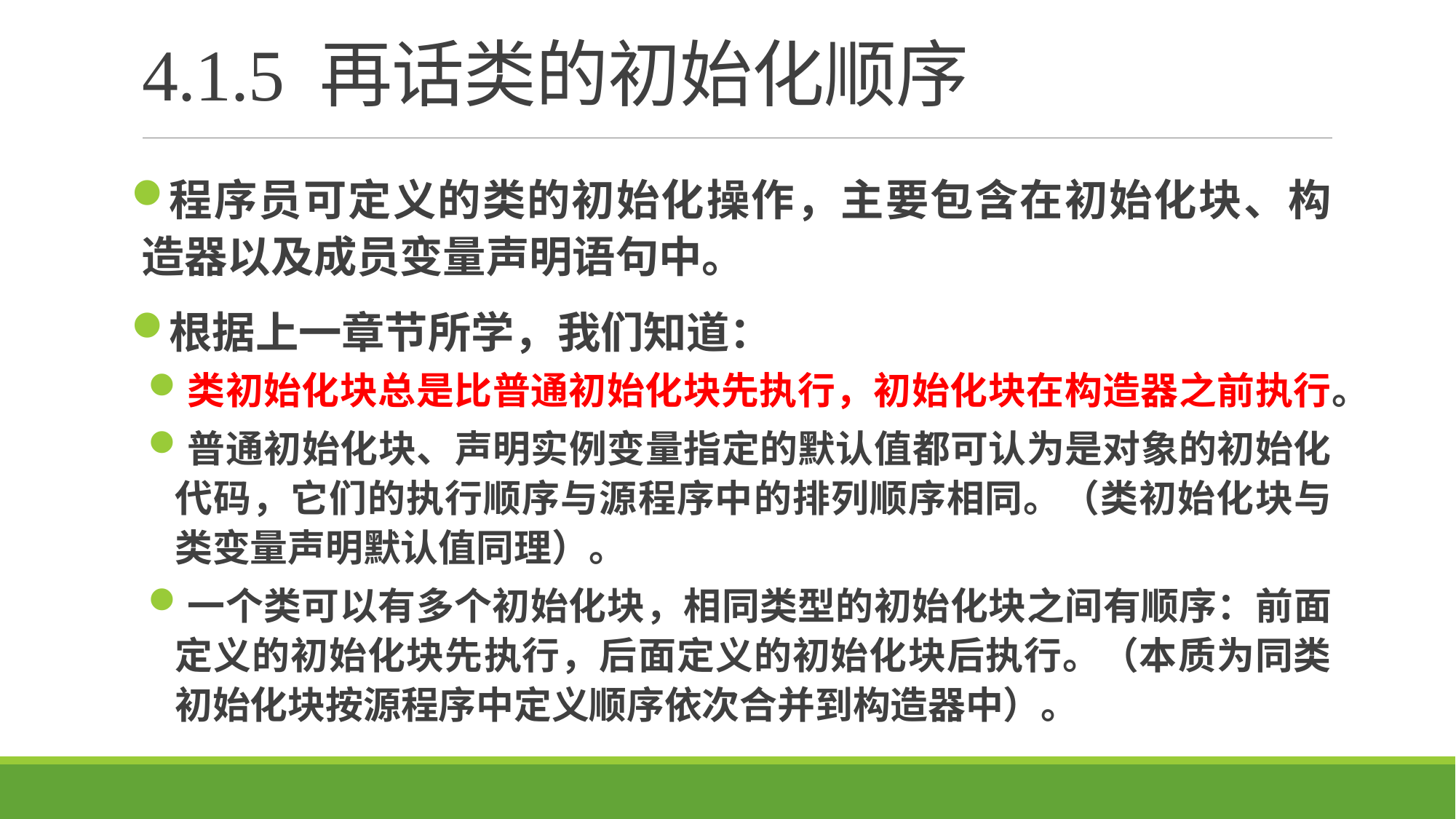

# 4.1.5 再话类的初始化顺序
程序员可定义的类的初始化操作，主要包含在初始化块、构造器以及成员变量声明语句中。
根据上一章节所学，我们知道：
类初始化块总是比普通初始化块先执行，初始化块在构造器之前执行。
普通初始化块、声明实例变量指定的默认值都可认为是对象的初始化代码，它们的执行顺序与源程序中的排列顺序相同。（类初始化块与类变量声明默认值同理）。
一个类可以有多个初始化块，相同类型的初始化块之间有顺序：前面定义的初始化块先执行，后面定义的初始化块后执行。（本质为同类初始化块按源程序中定义顺序依次合并到构造器中）。